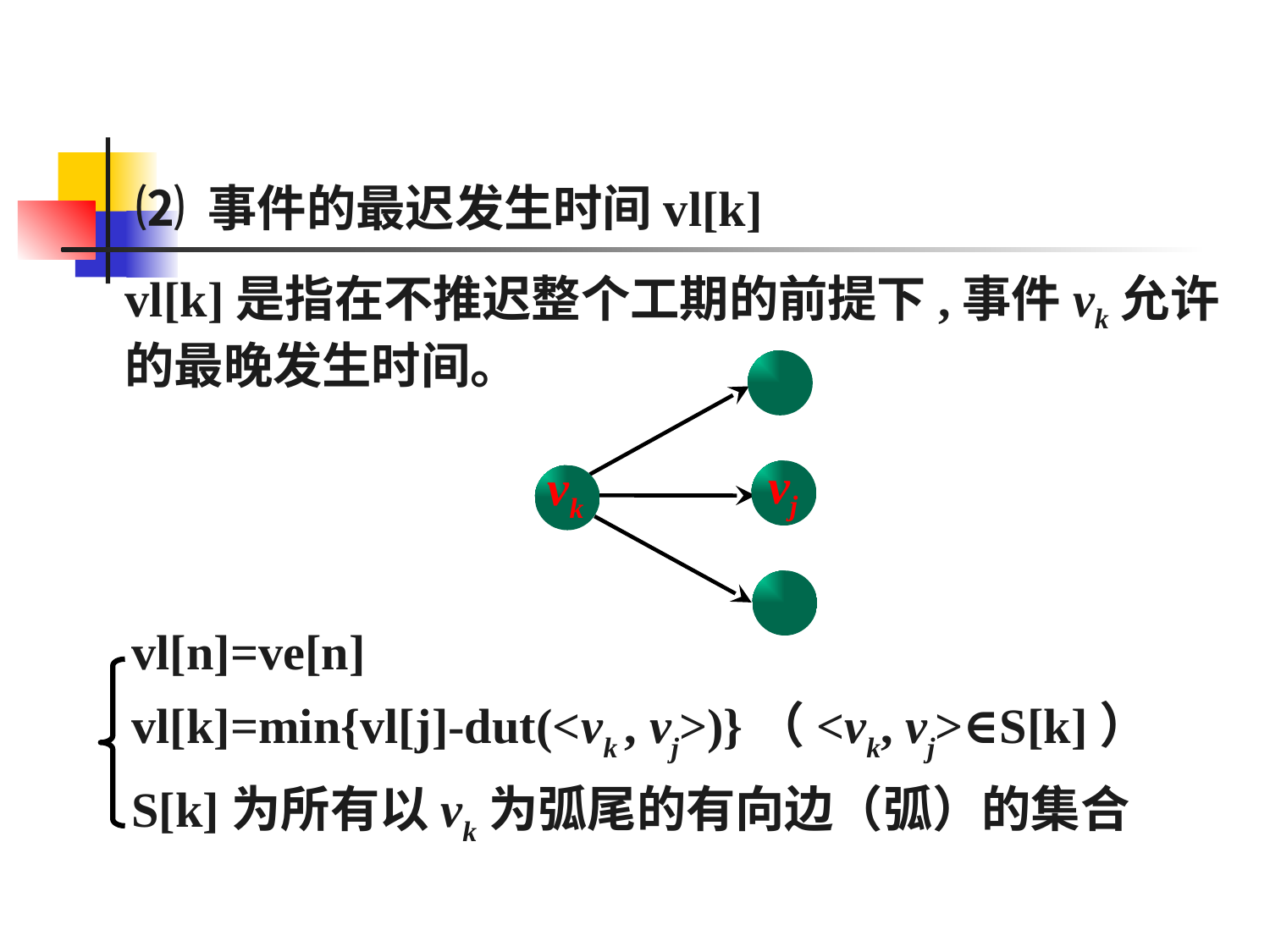

⑵ 事件的最迟发生时间vl[k]
vl[k]是指在不推迟整个工期的前提下,事件vk允许的最晚发生时间。

vj
vk

vl[n]=ve[n]
vl[k]=min{vl[j]-dut(<vk , vj>)}（<vk, vj>∈S[k]）
S[k]为所有以vk为弧尾的有向边（弧）的集合

149